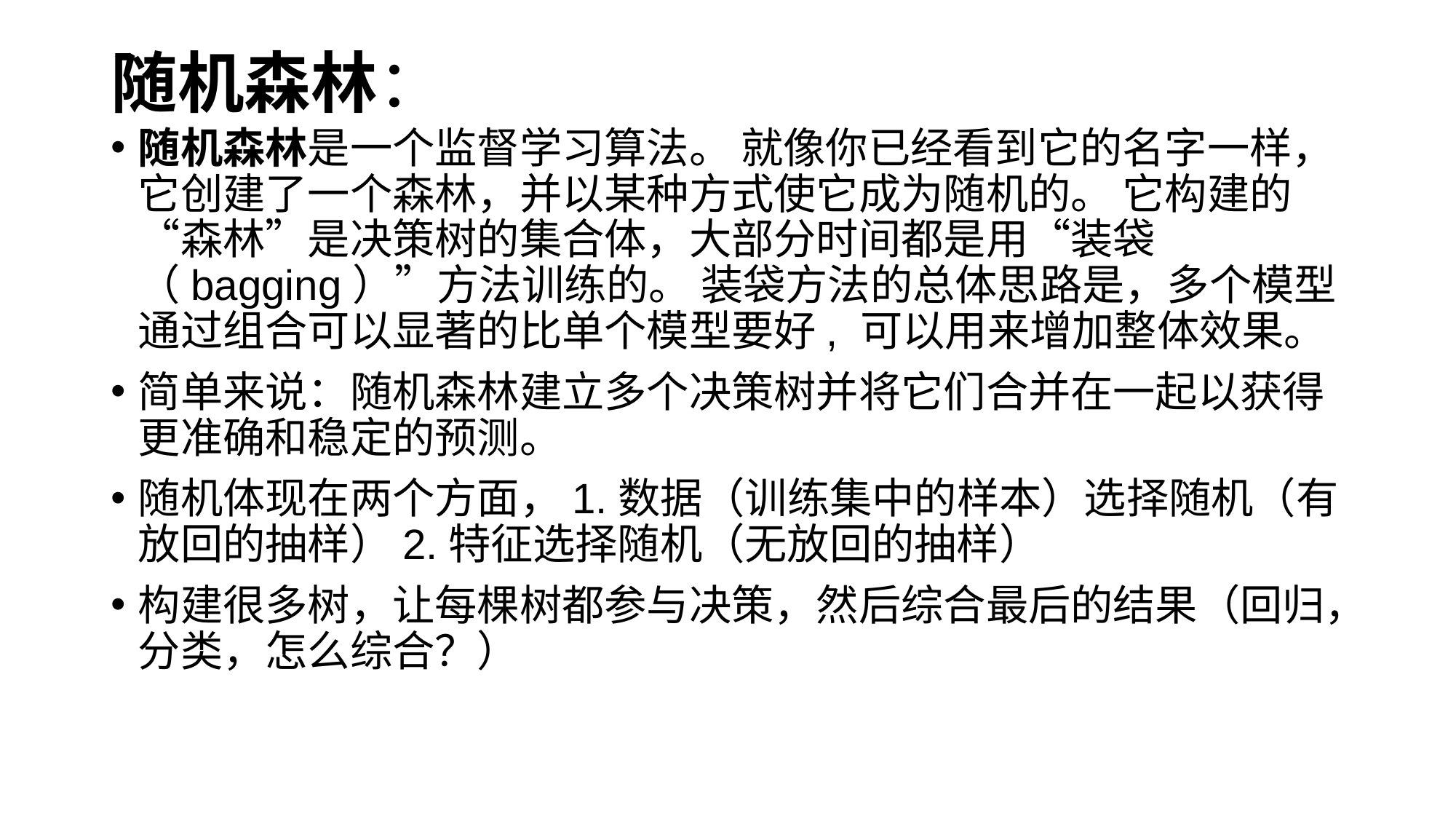

# 随机森林：
随机森林是一个监督学习算法。 就像你已经看到它的名字一样，它创建了一个森林，并以某种方式使它成为随机的。 它构建的“森林”是决策树的集合体，大部分时间都是用“装袋（bagging）”方法训练的。 装袋方法的总体思路是，多个模型通过组合可以显著的比单个模型要好, 可以用来增加整体效果。
简单来说：随机森林建立多个决策树并将它们合并在一起以获得更准确和稳定的预测。
随机体现在两个方面，1.数据（训练集中的样本）选择随机（有放回的抽样）2.特征选择随机（无放回的抽样）
构建很多树，让每棵树都参与决策，然后综合最后的结果（回归，分类，怎么综合？）